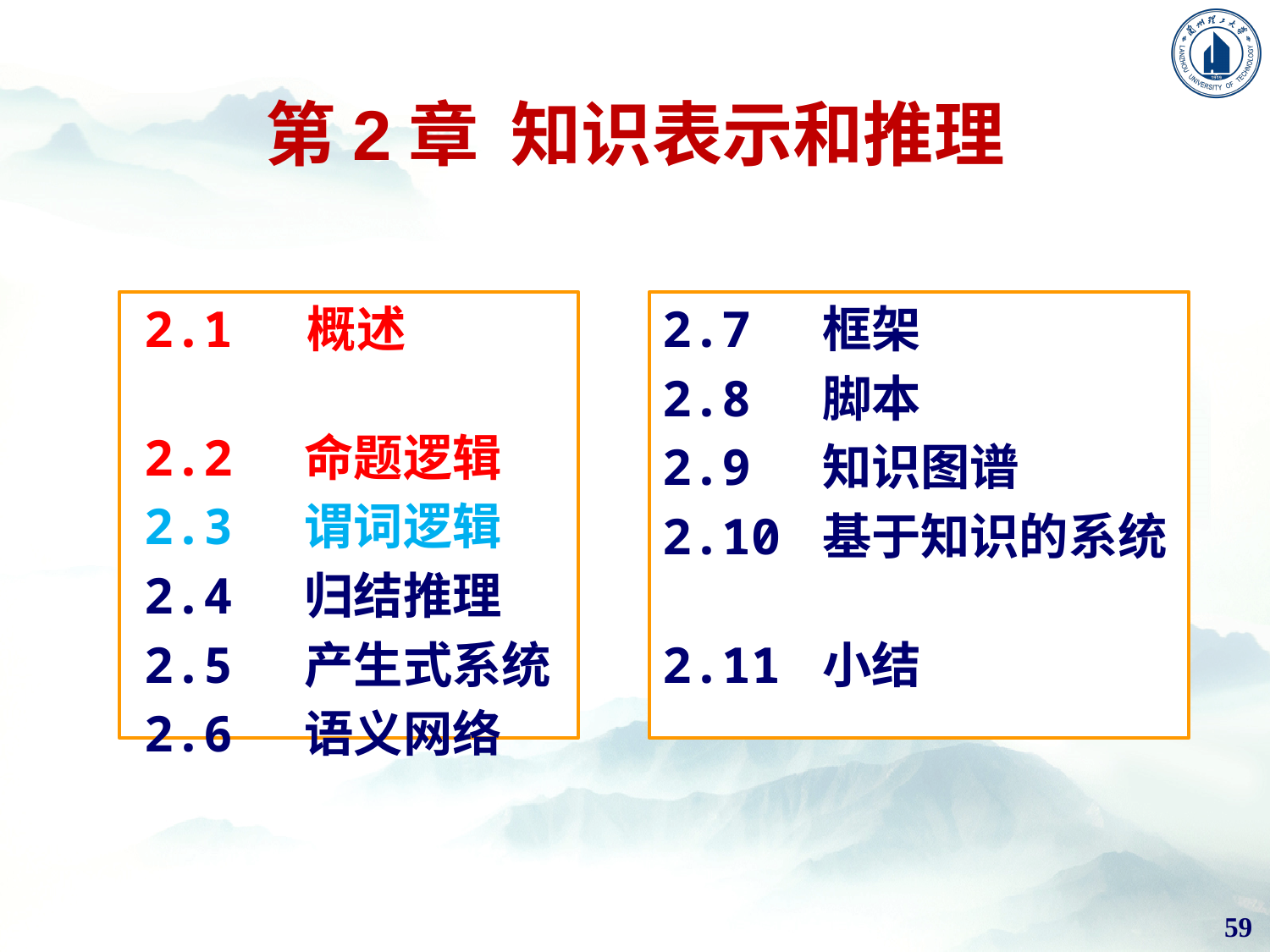

# 第2章  知识表示和推理
2.1  概述
2.2  命题逻辑
2.3  谓词逻辑
2.4  归结推理
2.5  产生式系统
2.6  语义网络

2.7  框架
2.8  脚本
2.9  知识图谱
2.10 基于知识的系统
2.11 小结

59